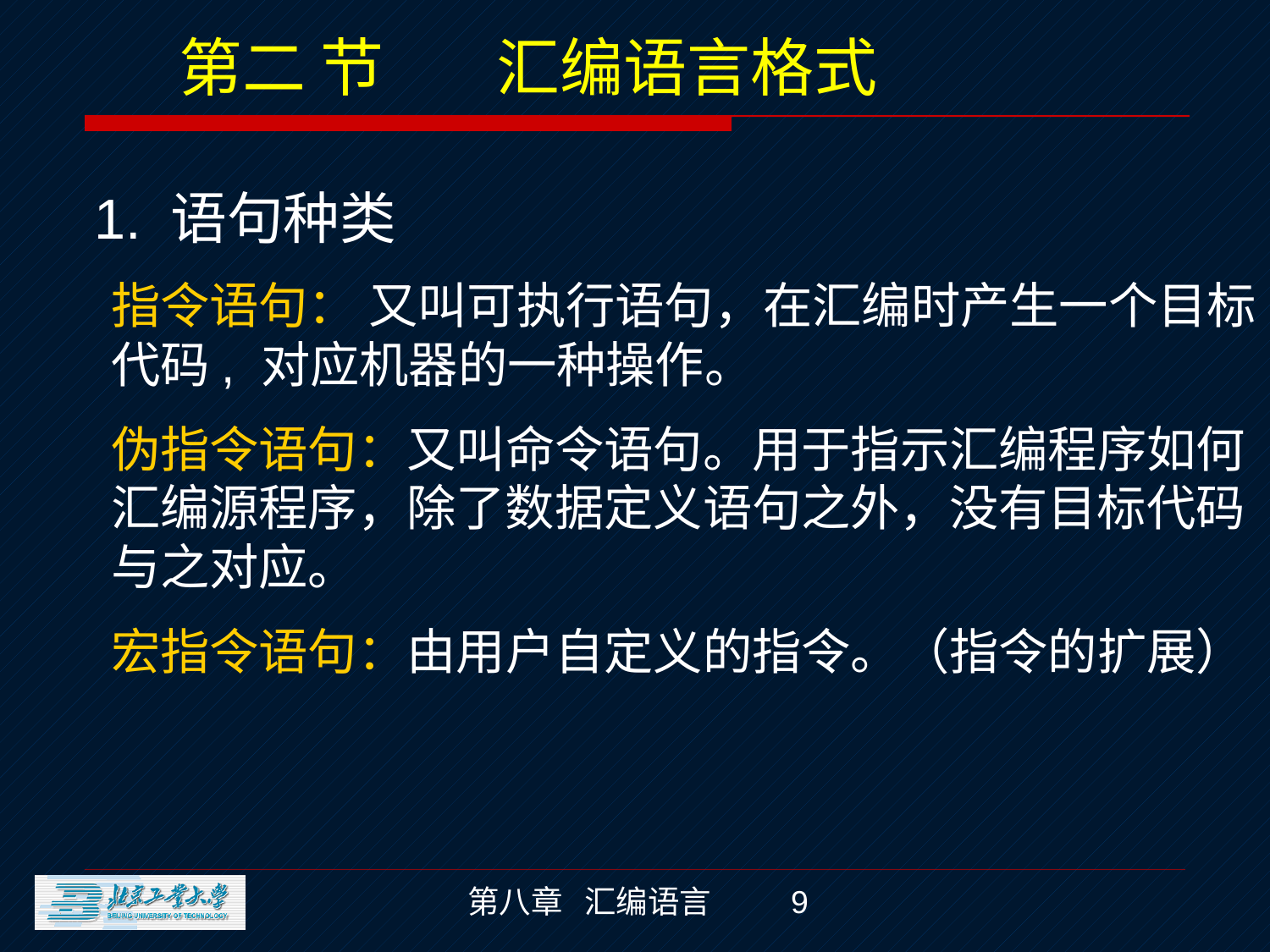

第二 节        汇编语言格式
   1. 语句种类
指令语句： 又叫可执行语句，在汇编时产生一个目标代码, 对应机器的一种操作。
伪指令语句：又叫命令语句。用于指示汇编程序如何汇编源程序，除了数据定义语句之外，没有目标代码与之对应。
宏指令语句：由用户自定义的指令。（指令的扩展）